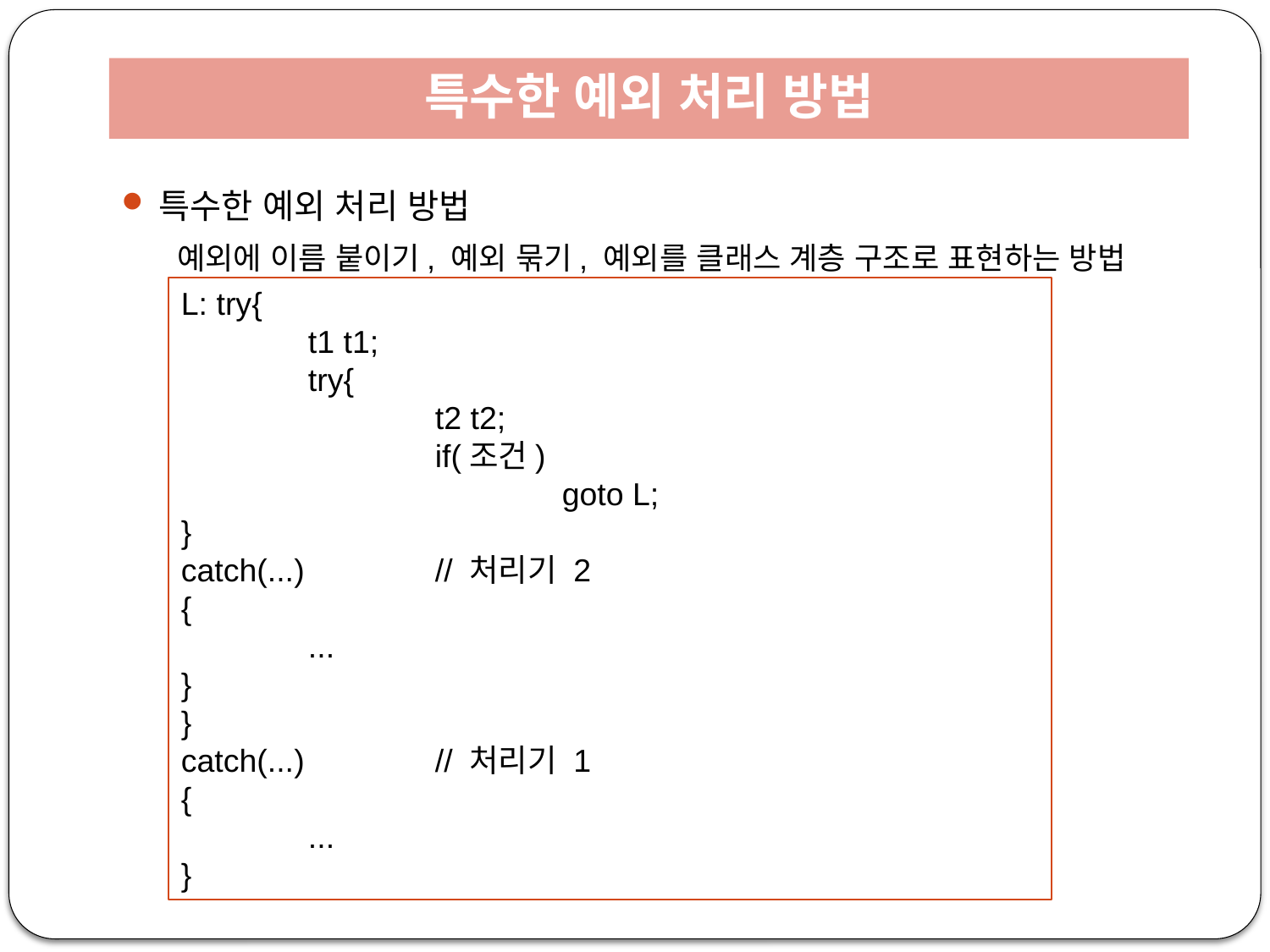

# 특수한 예외 처리 방법
특수한 예외 처리 방법
     예외에 이름 붙이기, 예외 묶기, 예외를 클래스 계층 구조로 표현하는 방법

L: try{
	t1 t1;
	try{
		t2 t2;
		if(조건)
			goto L;
}
catch(...)		// 처리기 2
{
	...
}
}
catch(...)		// 처리기 1
{
	...
}